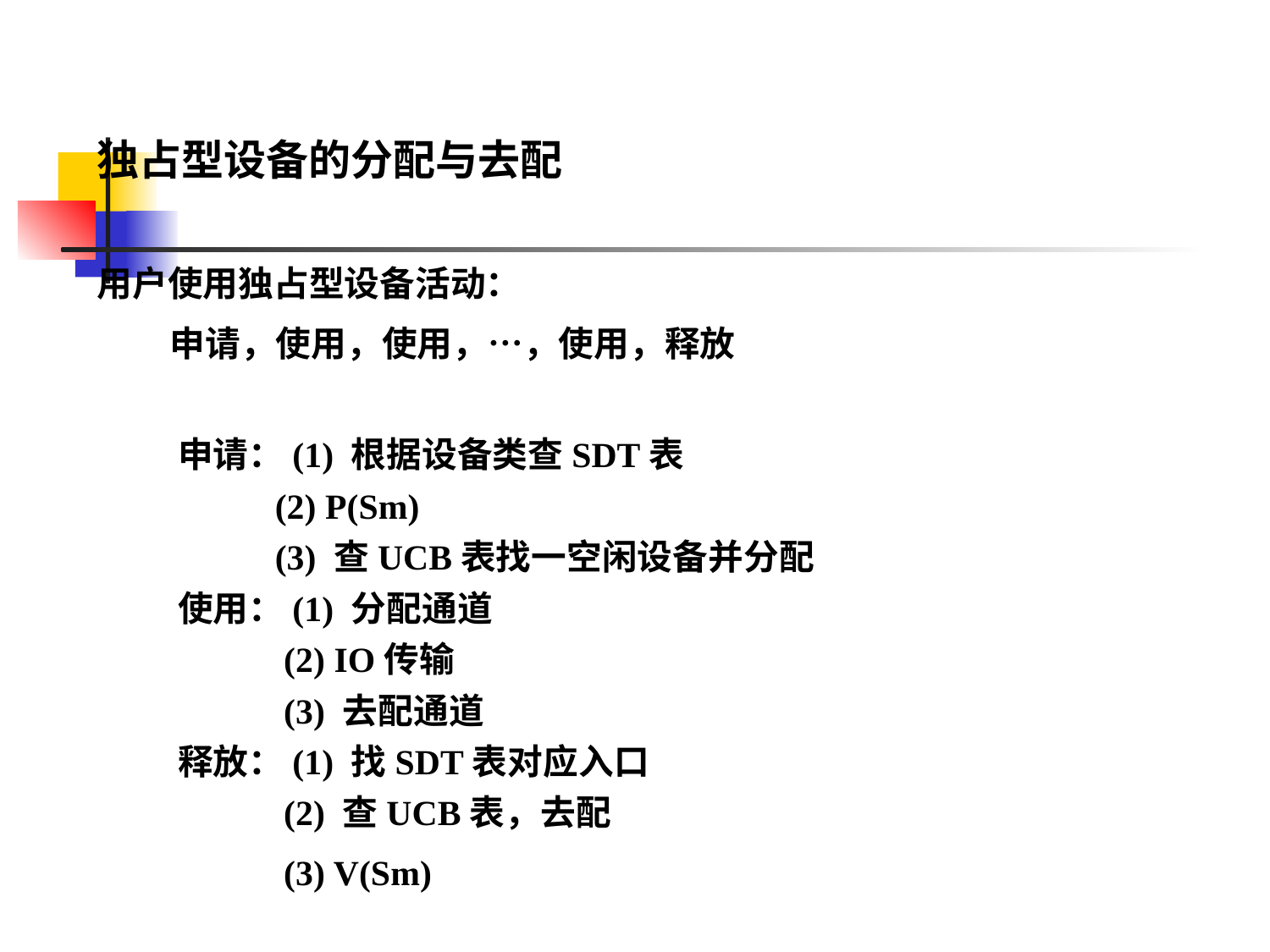

独占型设备的分配与去配

用户使用独占型设备活动：
        申请，使用，使用，…，使用，释放

         申请：(1) 根据设备类查SDT表
                    (2) P(Sm)
                    (3) 查UCB表找一空闲设备并分配
         使用：(1) 分配通道
                     (2) IO传输
                     (3) 去配通道
         释放：(1) 找SDT表对应入口
                     (2) 查UCB表，去配
                     (3) V(Sm)